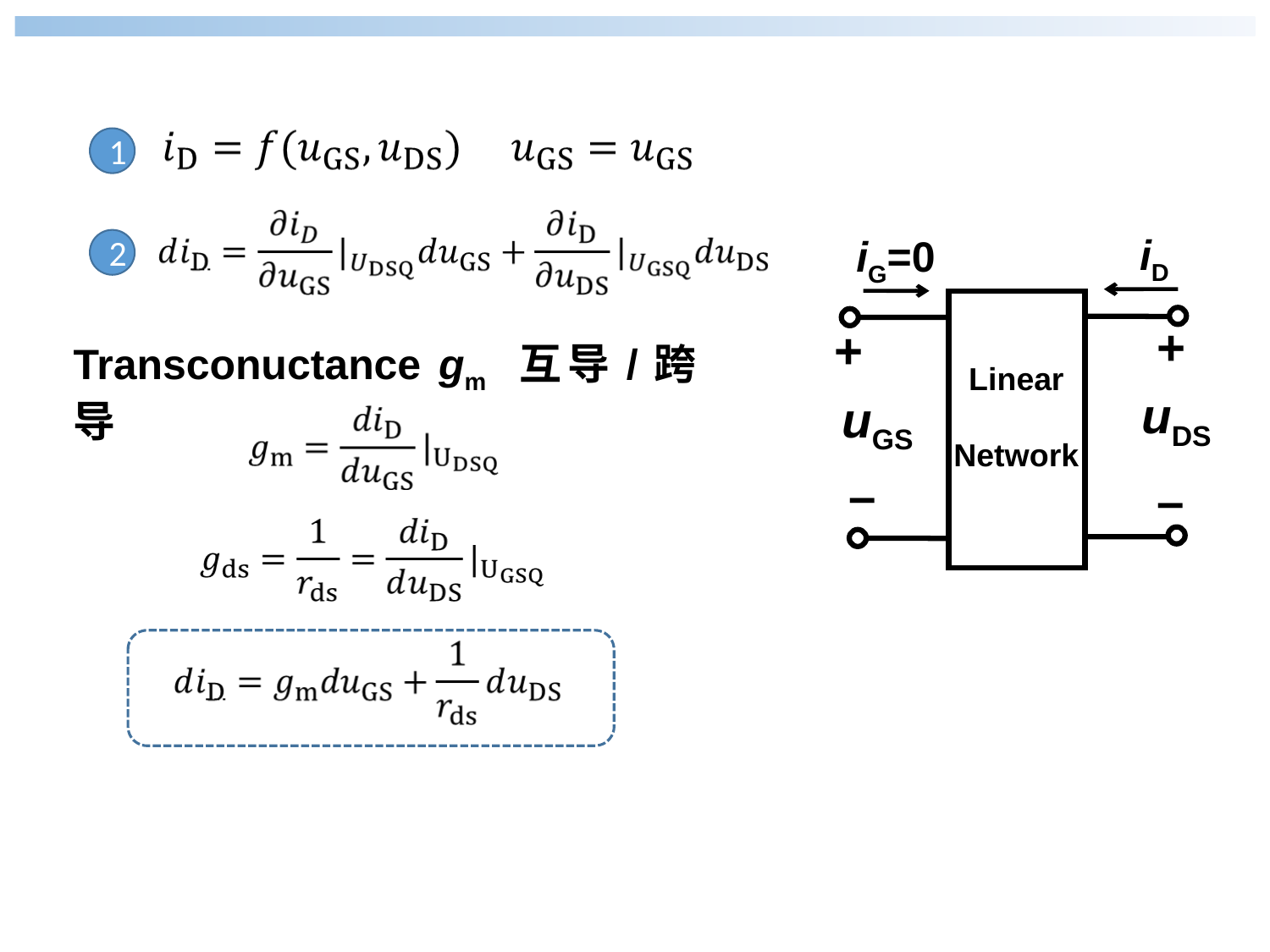

1

2
iD

+
+

Linear

Network
uDS
uGS
–
–

iG=0

Transconuctance gm 互导/跨导